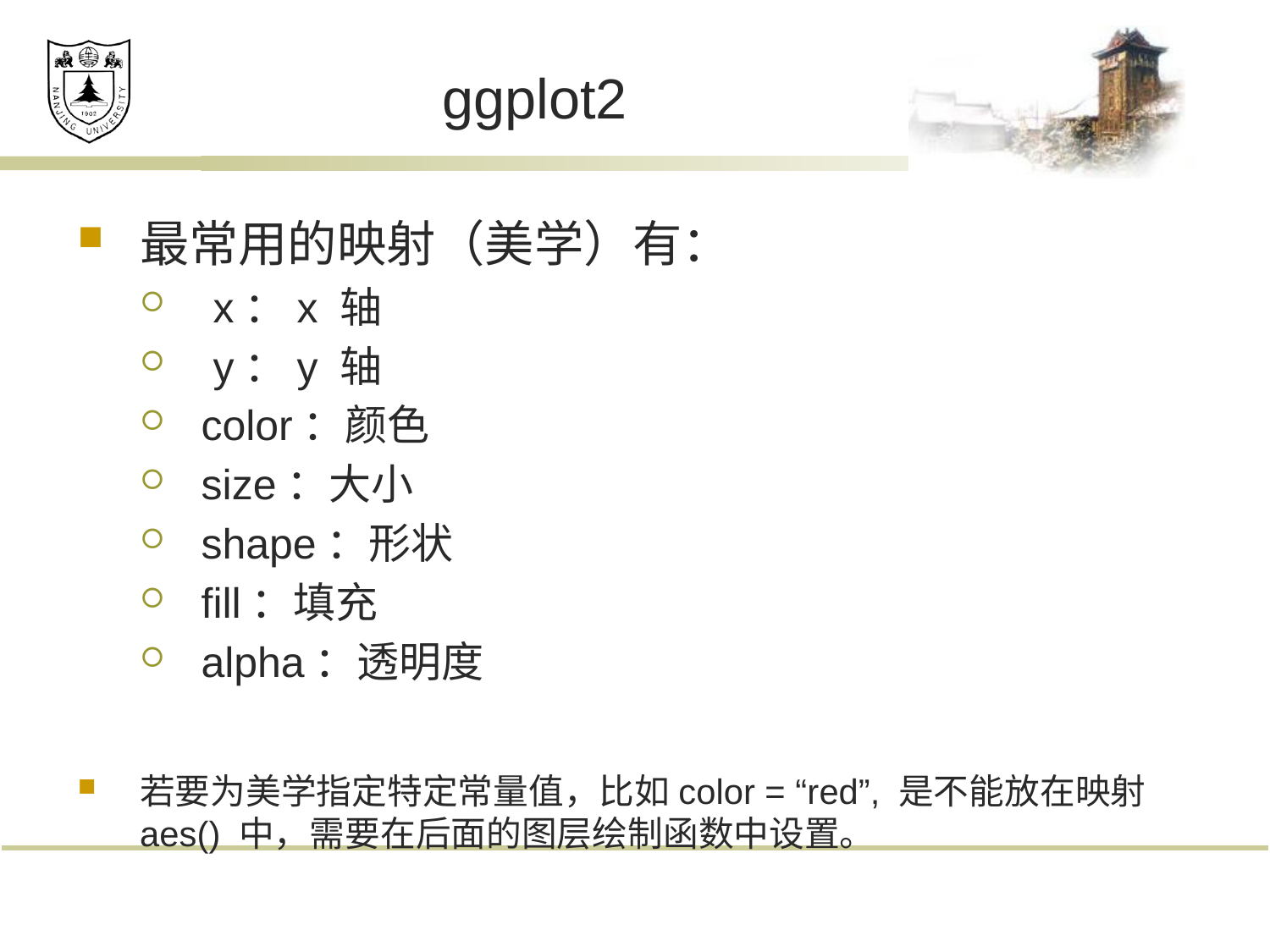

# ggplot2
最常用的映射（美学）有：
 x：x 轴
 y：y 轴
color：颜色
size：大小
shape：形状
fill：填充
alpha：透明度

若要为美学指定特定常量值，比如color = “red”, 是不能放在映射aes() 中，需要在后面的图层绘制函数中设置。